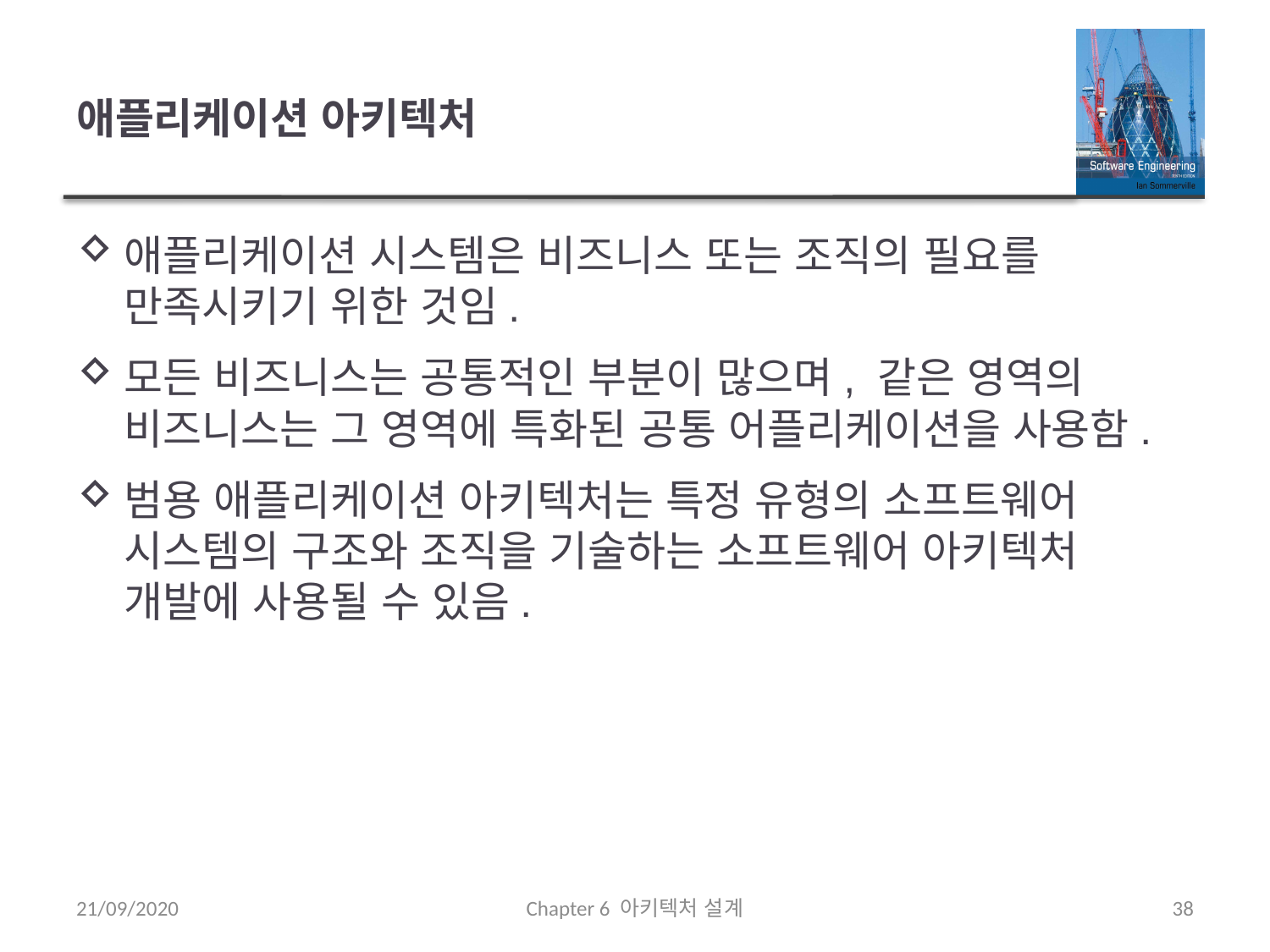

# 애플리케이션 아키텍처
애플리케이션 시스템은 비즈니스 또는 조직의 필요를 만족시키기 위한 것임.
모든 비즈니스는 공통적인 부분이 많으며, 같은 영역의 비즈니스는 그 영역에 특화된 공통 어플리케이션을 사용함.
범용 애플리케이션 아키텍처는 특정 유형의 소프트웨어 시스템의 구조와 조직을 기술하는 소프트웨어 아키텍처 개발에 사용될 수 있음.
21/09/2020
Chapter 6 아키텍처 설계
38